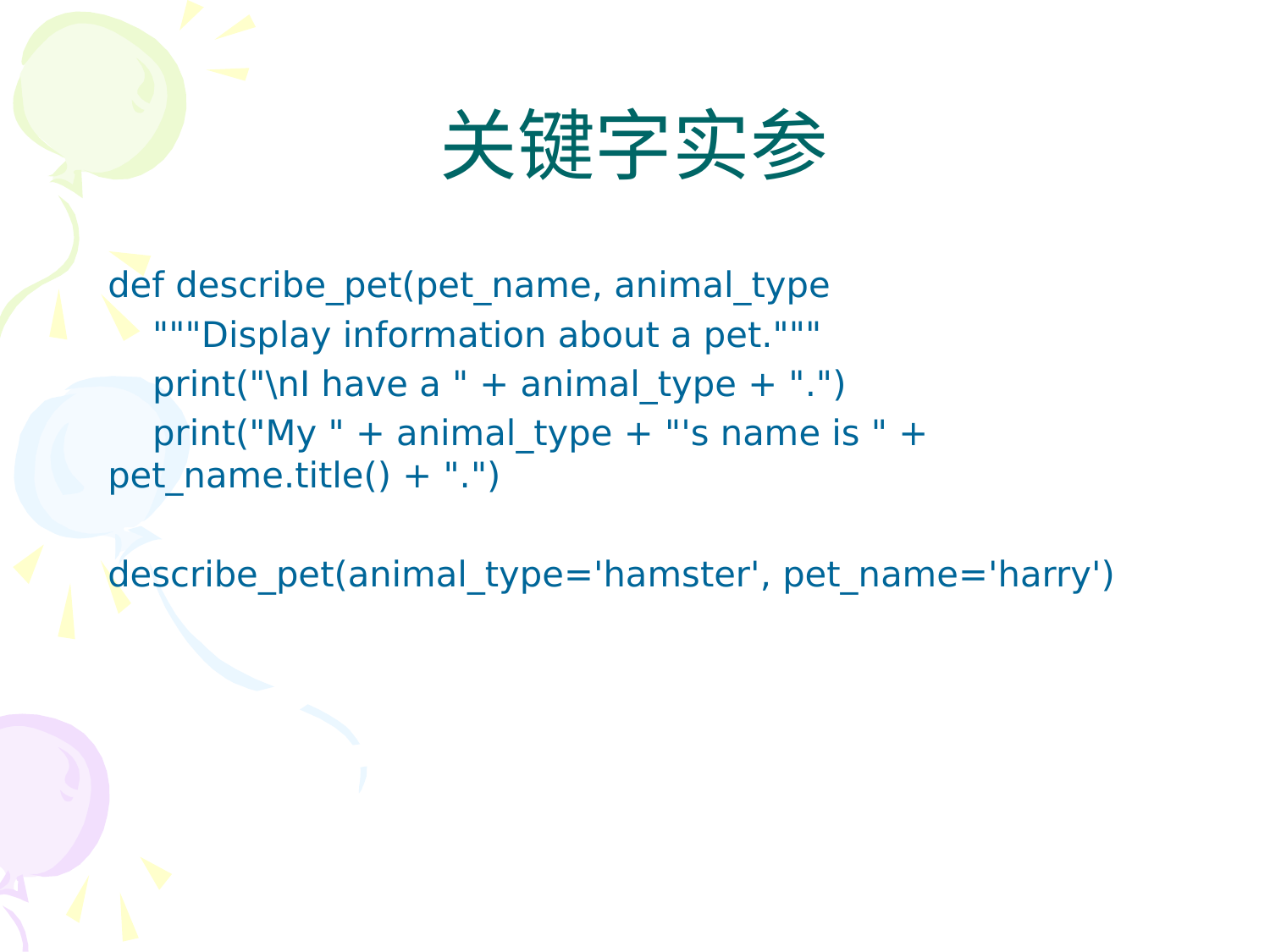

# 关键字实参
def describe_pet(pet_name, animal_type
    """Display information about a pet."""
    print("\nI have a " + animal_type + ".")
    print("My " + animal_type + "'s name is " + pet_name.title() + ".")

describe_pet(animal_type='hamster', pet_name='harry')